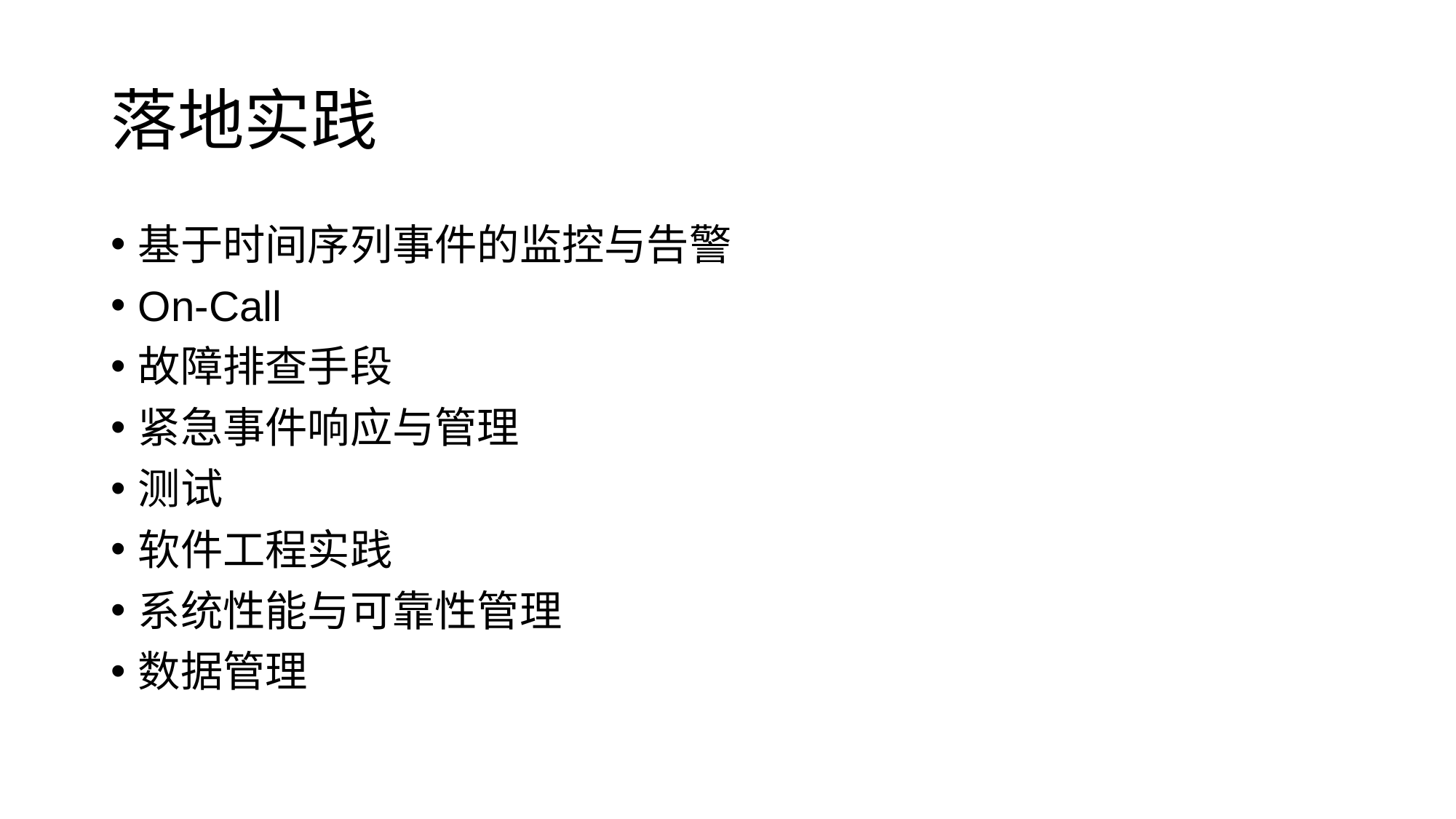

# 落地实践
基于时间序列事件的监控与告警
On-Call
故障排查手段
紧急事件响应与管理
测试
软件工程实践
系统性能与可靠性管理
数据管理